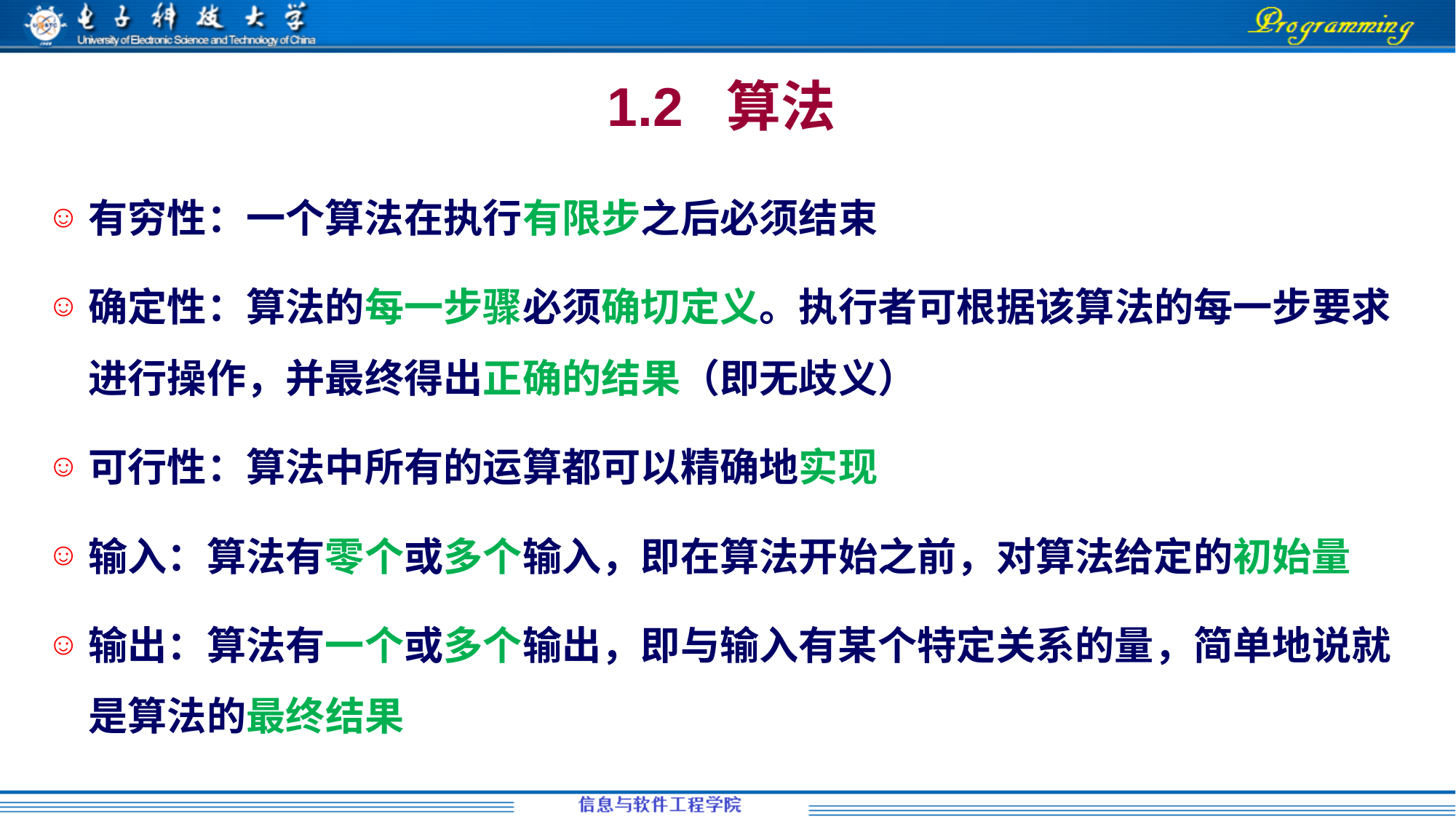

# 1.2  算法
有穷性：一个算法在执行有限步之后必须结束
确定性：算法的每一步骤必须确切定义。执行者可根据该算法的每一步要求进行操作，并最终得出正确的结果（即无歧义）
可行性：算法中所有的运算都可以精确地实现
输入：算法有零个或多个输入，即在算法开始之前，对算法给定的初始量
输出：算法有一个或多个输出，即与输入有某个特定关系的量，简单地说就是算法的最终结果